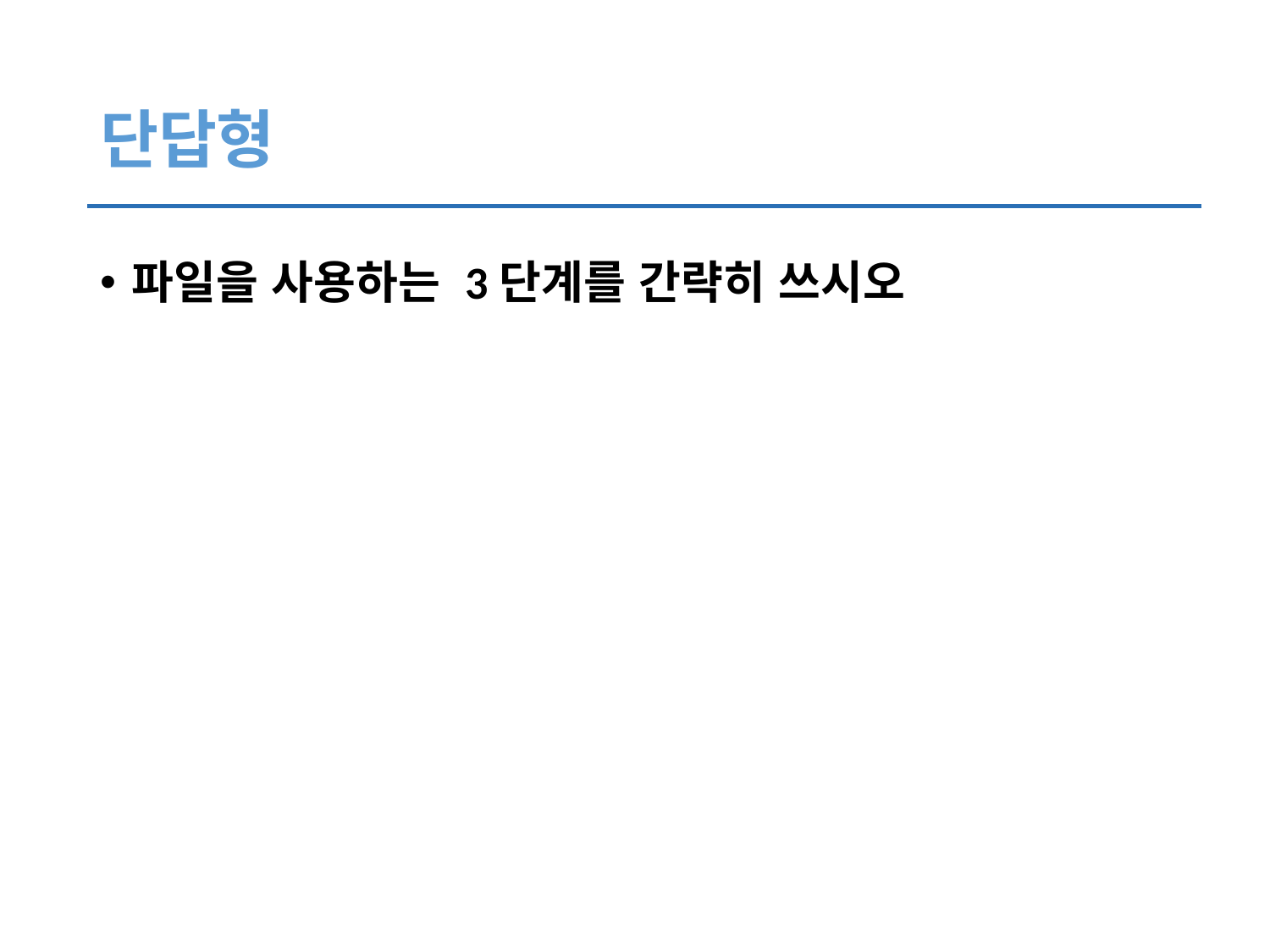

# 단답형
파일을 사용하는 3단계를 간략히 쓰시오